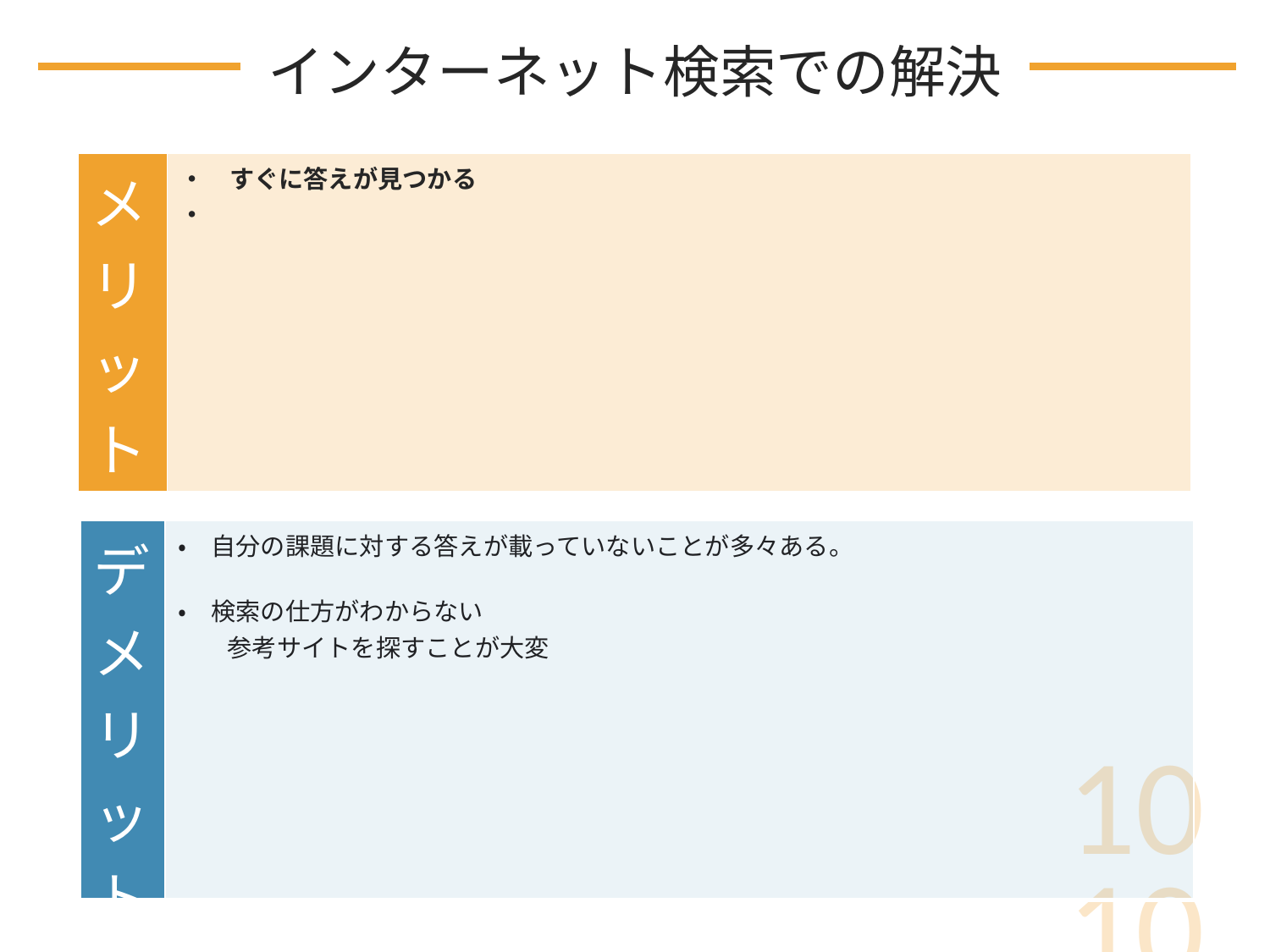

インターネット検索での解決
| メリット | ・　すぐに答えが見つかる　 ・ |
| --- | --- |
| デメリット | ・　自分の課題に対する答えが載っていないことが多々ある。 ・　検索の仕方がわからない 　　参考サイトを探すことが大変 |
| --- | --- |
10
10